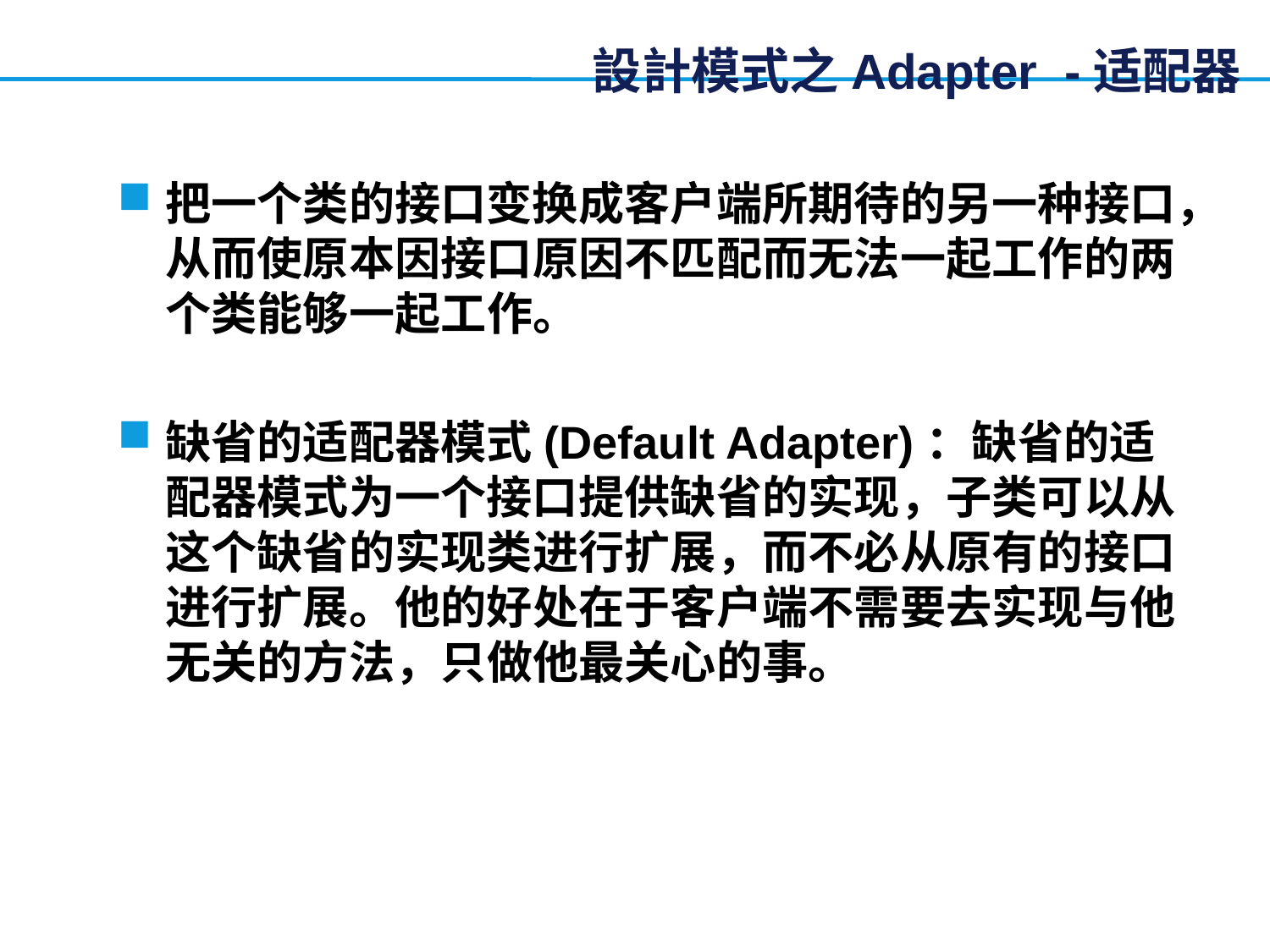

# 設計模式之Adapter  -适配器
把一个类的接口变换成客户端所期待的另一种接口，从而使原本因接口原因不匹配而无法一起工作的两个类能够一起工作。

缺省的适配器模式(Default Adapter)：缺省的适配器模式为一个接口提供缺省的实现，子类可以从这个缺省的实现类进行扩展，而不必从原有的接口进行扩展。他的好处在于客户端不需要去实现与他无关的方法，只做他最关心的事。